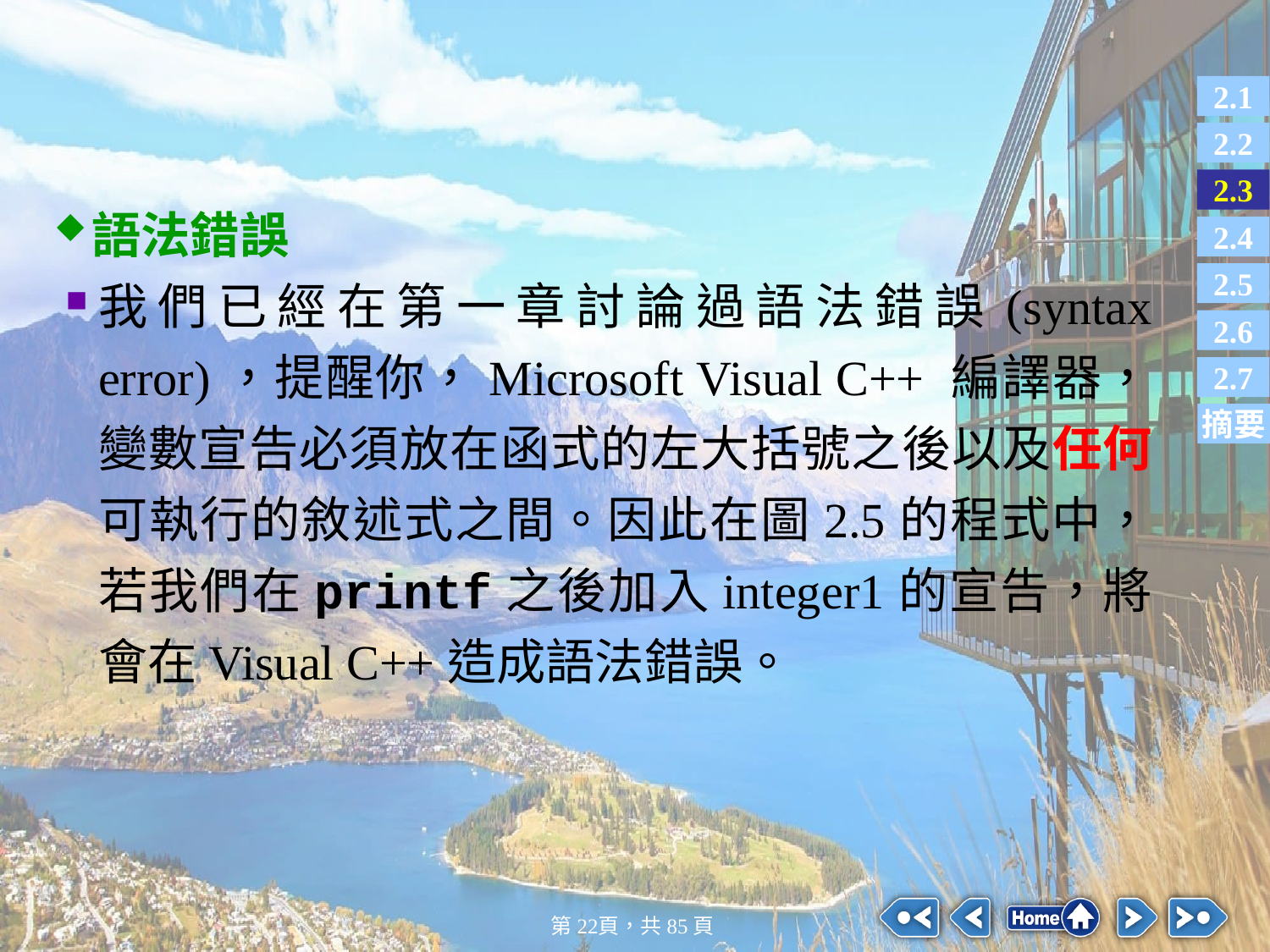

#
語法錯誤
我們已經在第一章討論過語法錯誤(syntax error)，提醒你，Microsoft Visual C++ 編譯器，變數宣告必須放在函式的左大括號之後以及任何可執行的敘述式之間。因此在圖2.5的程式中，若我們在printf之後加入integer1的宣告，將會在Visual C++造成語法錯誤。